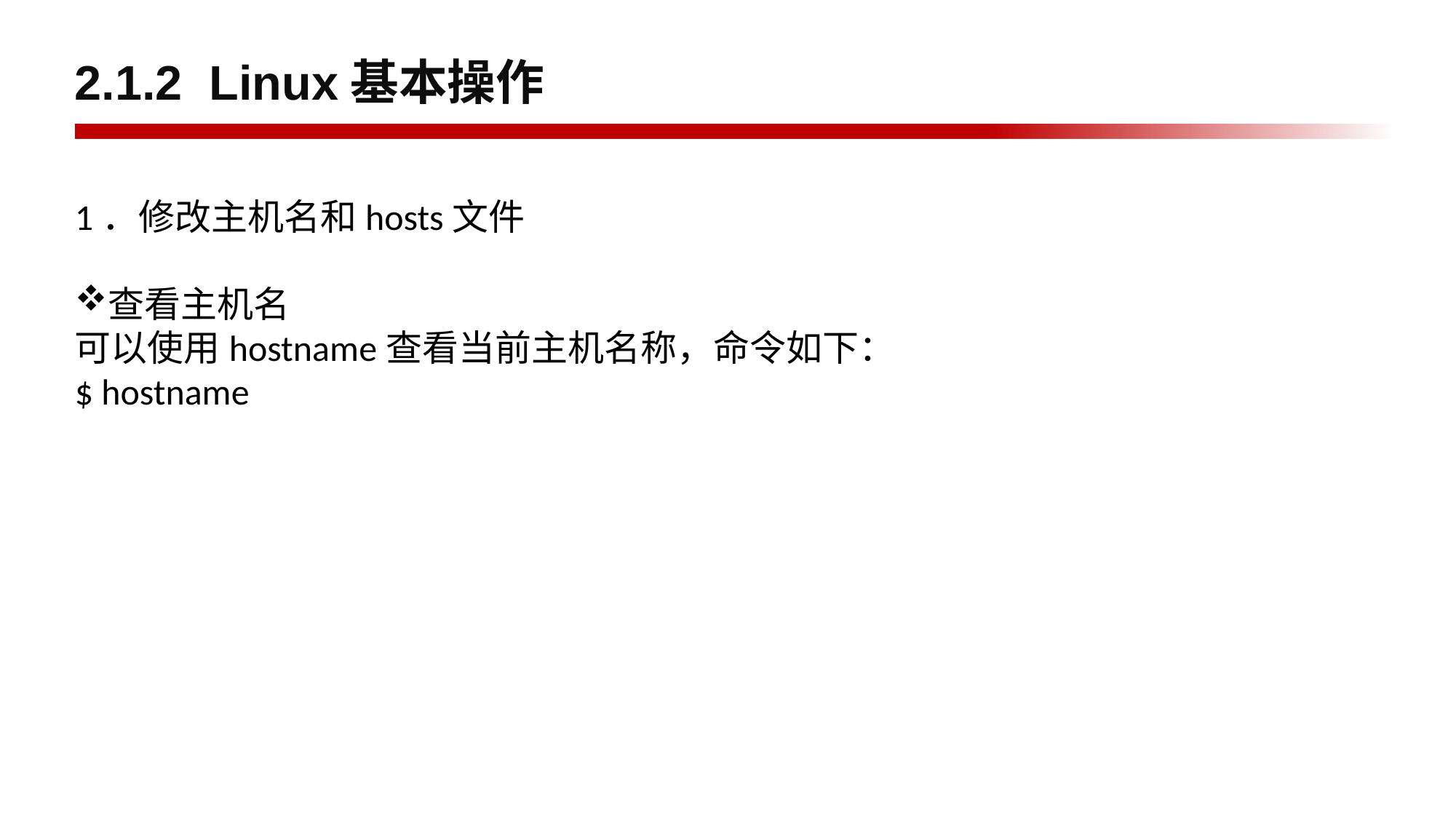

# 2.1.2  Linux基本操作

1．修改主机名和hosts文件

查看主机名
可以使用hostname查看当前主机名称，命令如下：
$ hostname